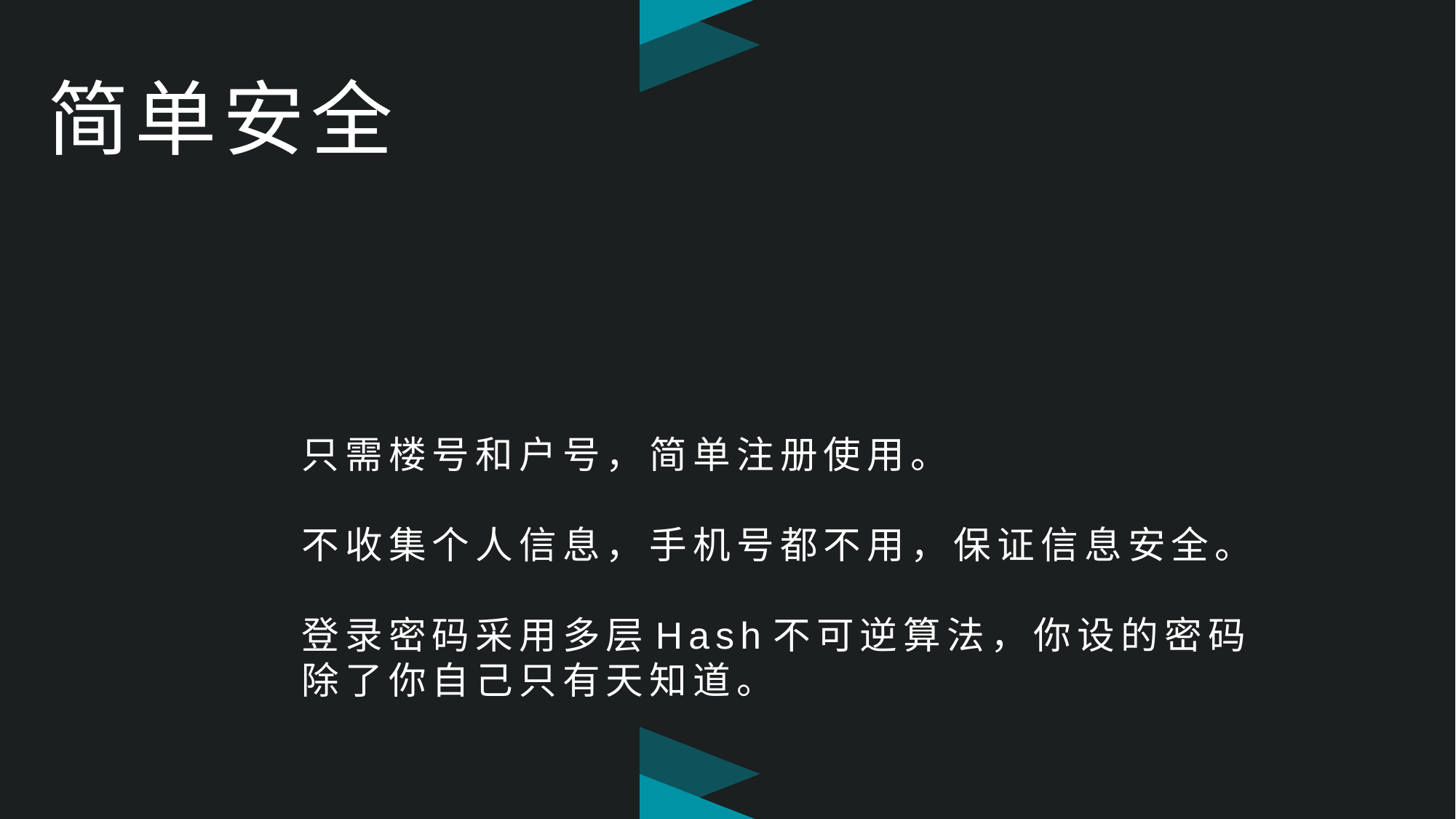

简单安全
只需楼号和户号，简单注册使用。
不收集个人信息，手机号都不用，保证信息安全。
登录密码采用多层Hash不可逆算法，你设的密码除了你自己只有天知道。